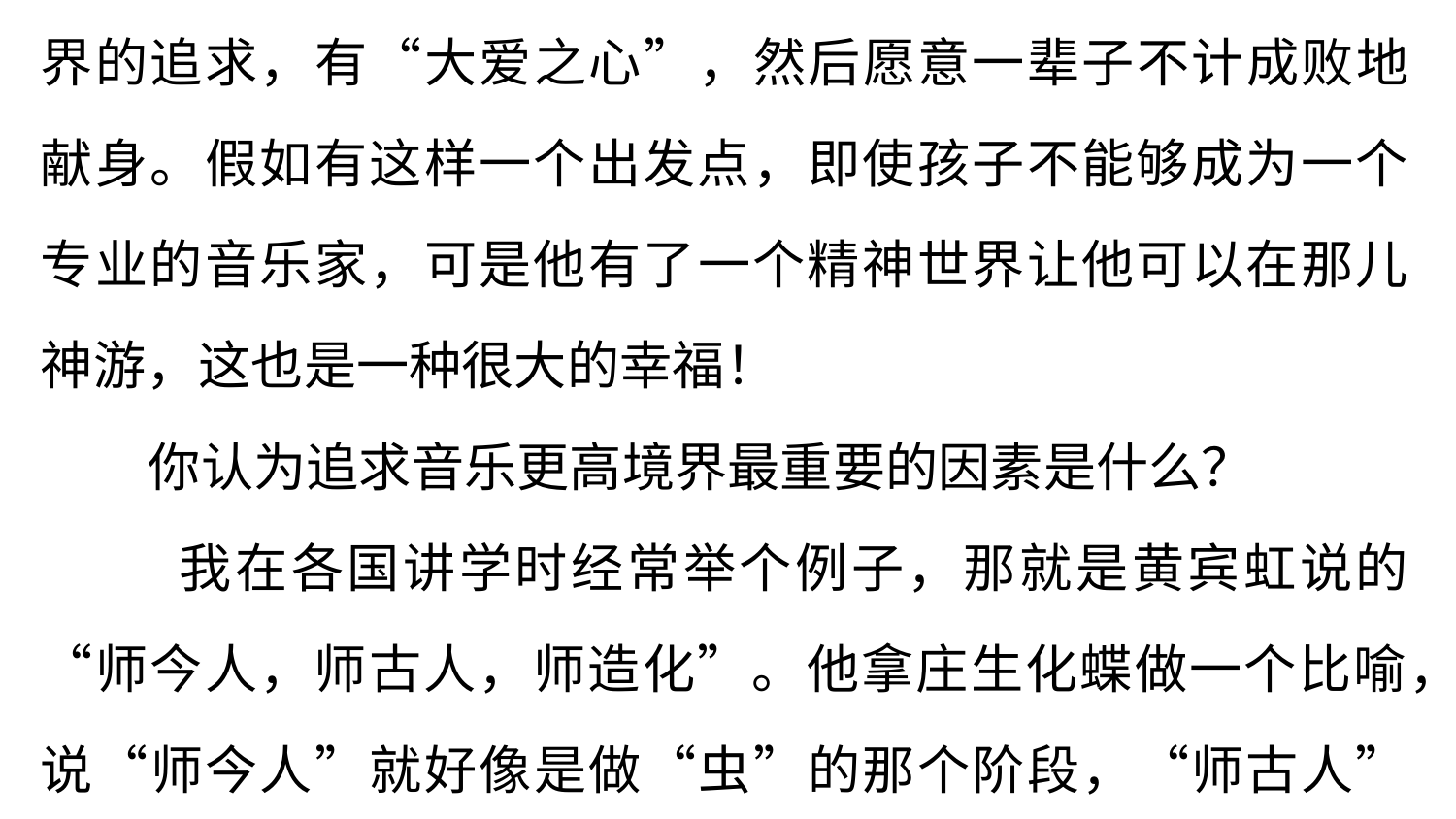

界的追求，有“大爱之心”，然后愿意一辈子不计成败地献身。假如有这样一个出发点，即使孩子不能够成为一个专业的音乐家，可是他有了一个精神世界让他可以在那儿神游，这也是一种很大的幸福！
        你认为追求音乐更高境界最重要的因素是什么？
        我在各国讲学时经常举个例子，那就是黄宾虹说的“师今人，师古人，师造化”。他拿庄生化蝶做一个比喻，说“师今人”就好像是做“虫”的那个阶段，“师古人”就是